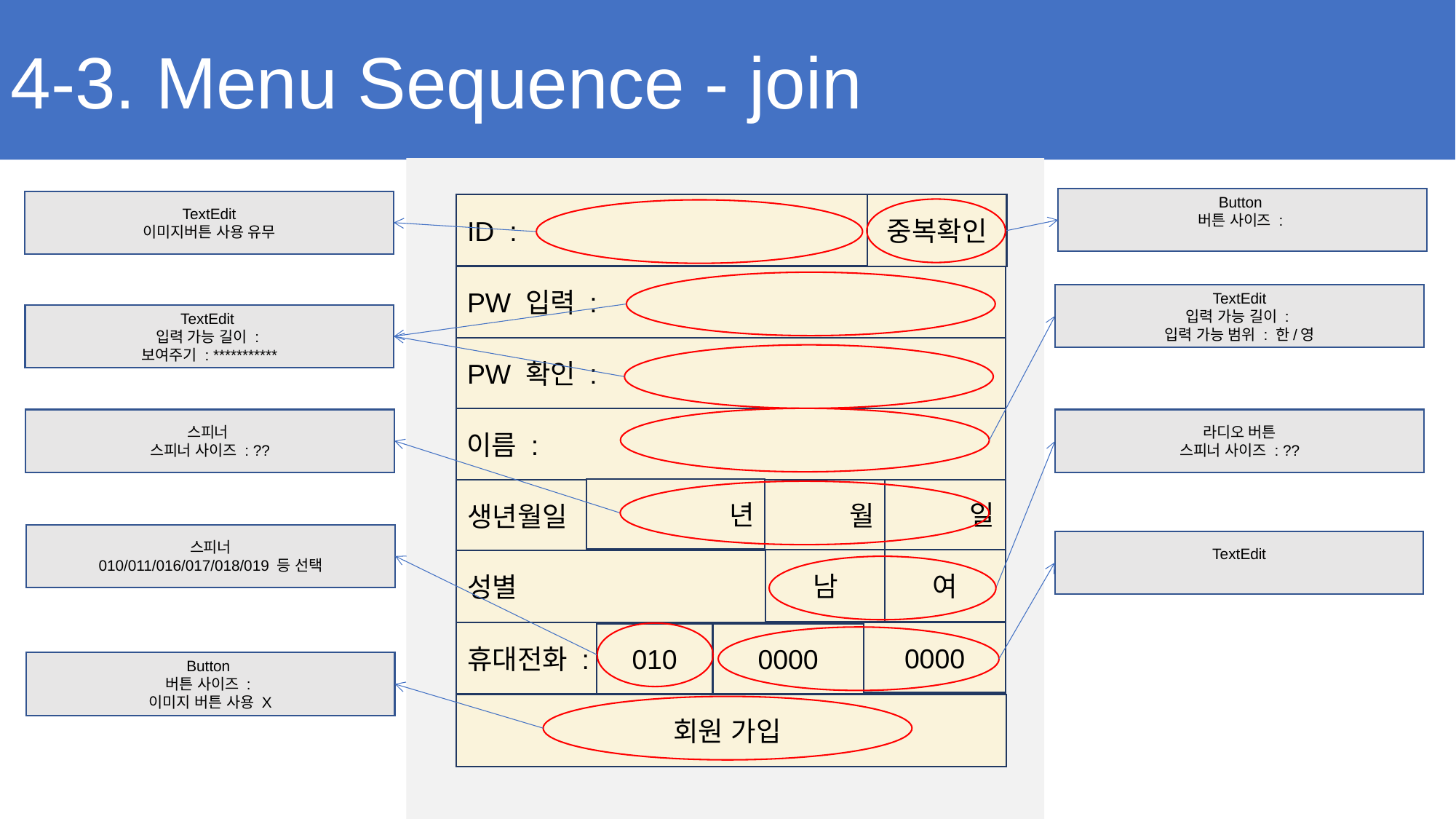

4-3. Menu Sequence - join

ID  :
PW 입력 :
PW 확인 :
이름 :
년
생년월일
일
월
남
여
성별
휴대전화 :
회원 가입
Button
버튼 사이즈 :

TextEdit
이미지버튼 사용 유무
중복확인

TextEdit
입력 가능 길이 :
입력 가능 범위 : 한/영
TextEdit
입력 가능 길이 :
보여주기 : ***********

스피너
스피너 사이즈 : ??
라디오 버튼
스피너 사이즈 : ??

스피너
010/011/016/017/018/019 등 선택
TextEdit

0000

010
0000

Button
버튼 사이즈 :
이미지 버튼 사용 X